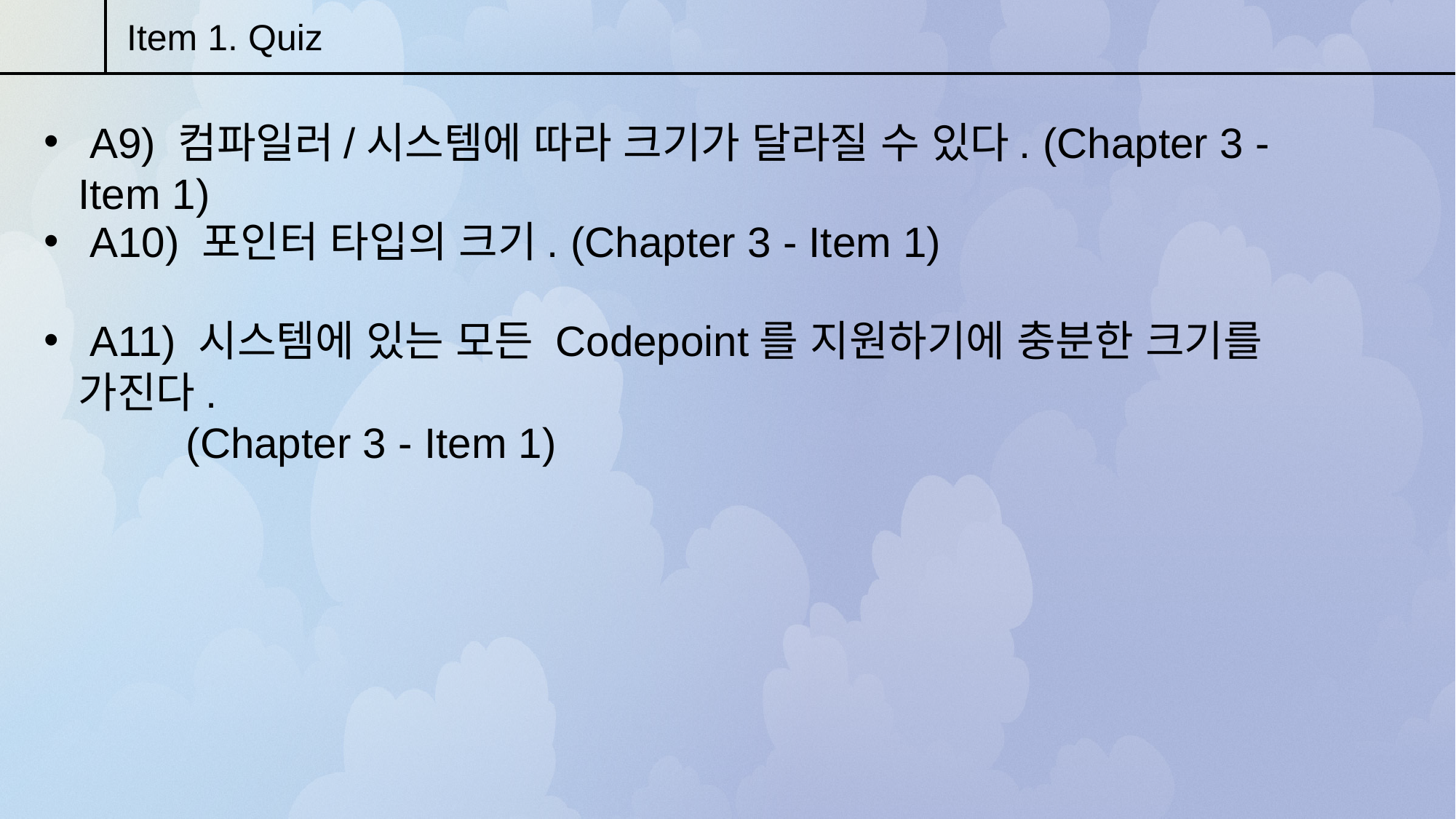

Item 1. Quiz
 A9) 컴파일러/시스템에 따라 크기가 달라질 수 있다. (Chapter 3 - Item 1)
 A10) 포인터 타입의 크기. (Chapter 3 - Item 1)
 A11) 시스템에 있는 모든 Codepoint를 지원하기에 충분한 크기를 가진다.
            (Chapter 3 - Item 1)